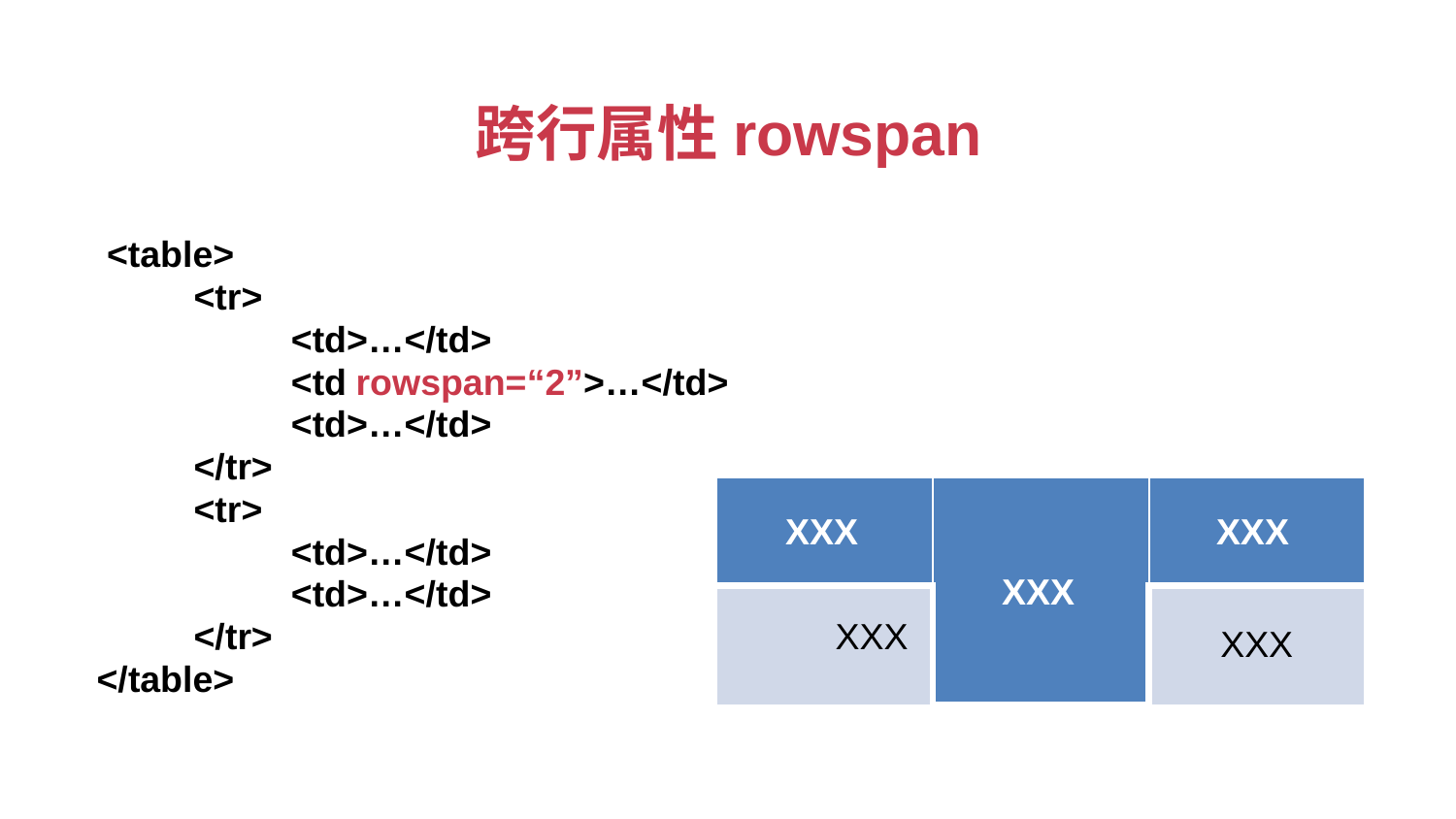

跨行属性rowspan
	<table>
		<tr>
			<td>…</td>
			<td rowspan=“2”>…</td>
			<td>…</td>
		</tr>
		<tr>
			<td>…</td>
			<td>…</td>
		</tr>                                                             XXX
</table>

XXX
XXX

	XXX
XXX